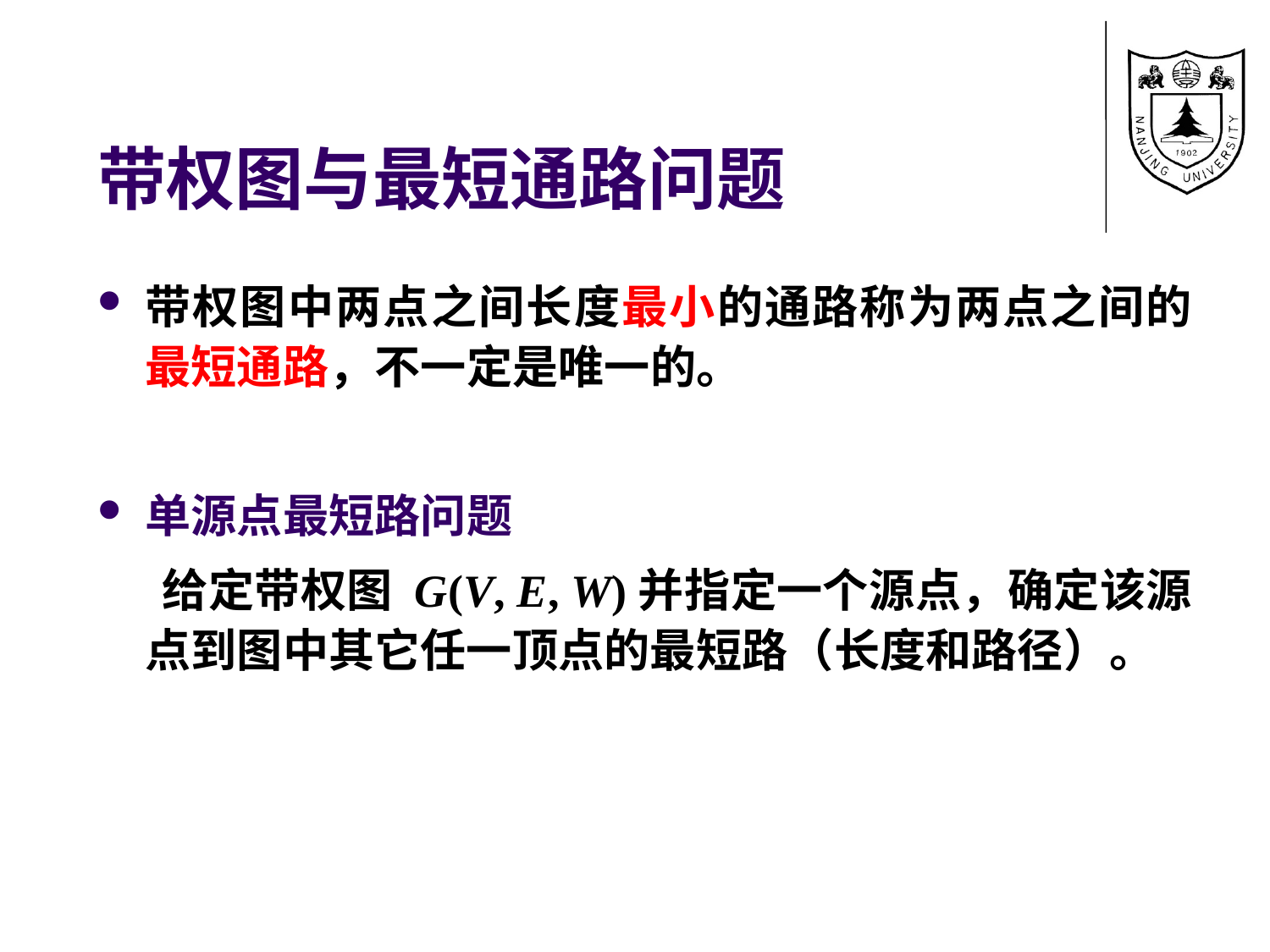

# 带权图与最短通路问题
带权图中两点之间长度最小的通路称为两点之间的最短通路，不一定是唯一的。

单源点最短路问题
     给定带权图 G(V, E, W)并指定一个源点，确定该源点到图中其它任一顶点的最短路（长度和路径）。